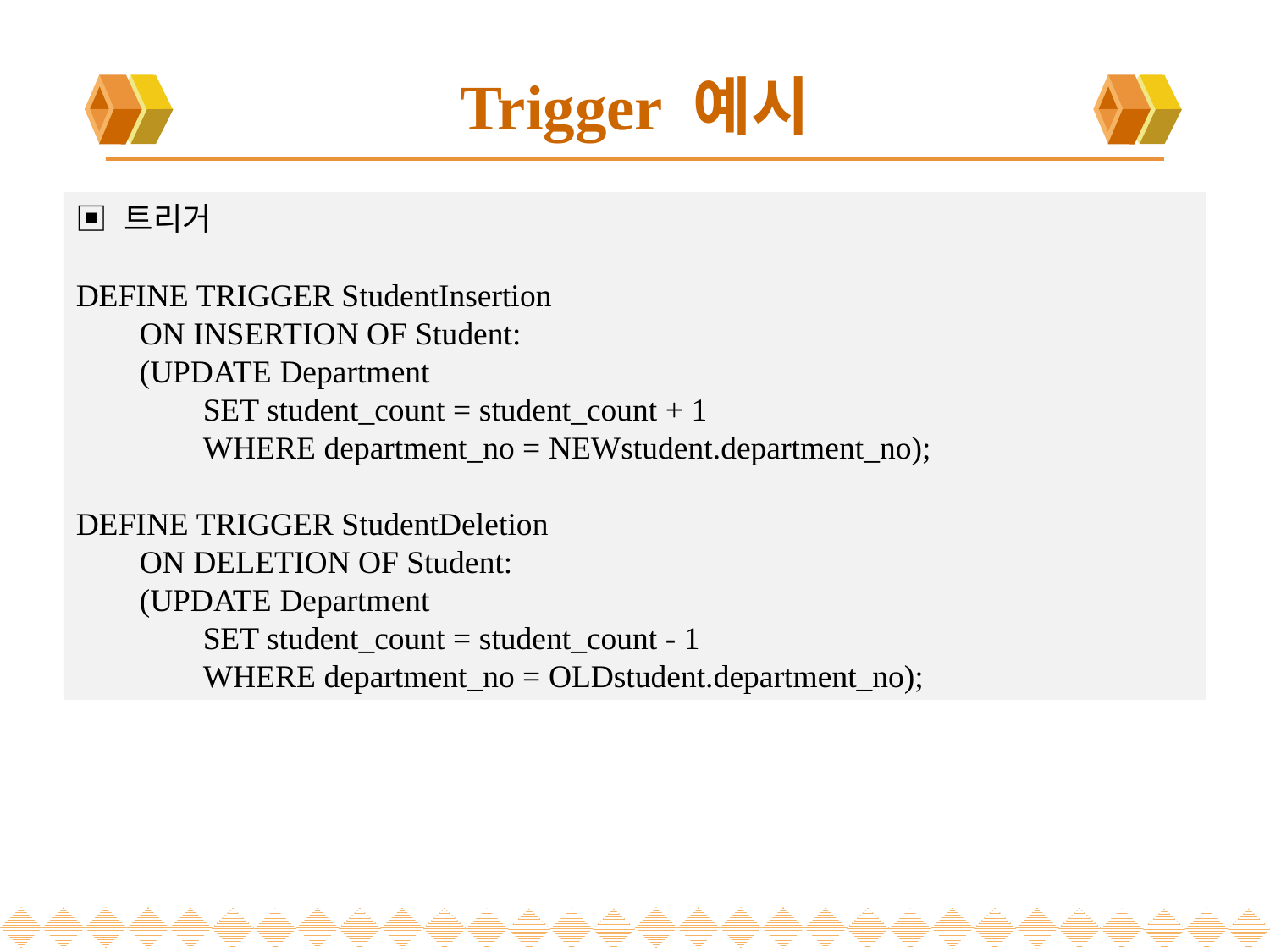

# Trigger 예시
▣ 트리거

DEFINE TRIGGER StudentInsertion
ON INSERTION OF Student:
(UPDATE Department
SET student_count = student_count + 1
WHERE department_no = NEWstudent.department_no);

DEFINE TRIGGER StudentDeletion
ON DELETION OF Student:
(UPDATE Department
SET student_count = student_count - 1
WHERE department_no = OLDstudent.department_no);